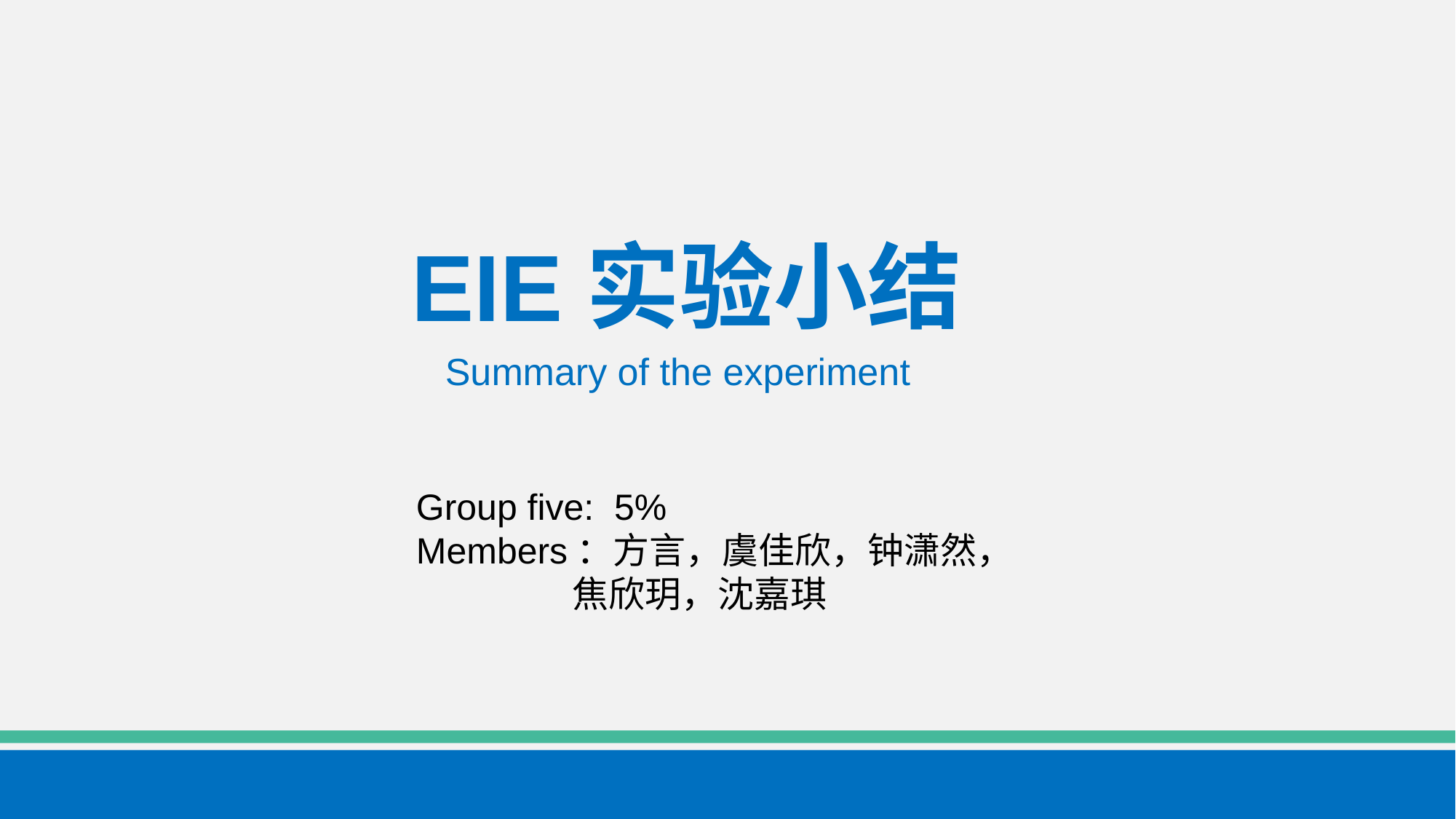

EIE实验小结
Summary of the experiment
Group five:  5%
Members：方言，虞佳欣，钟潇然，
                  焦欣玥，沈嘉琪